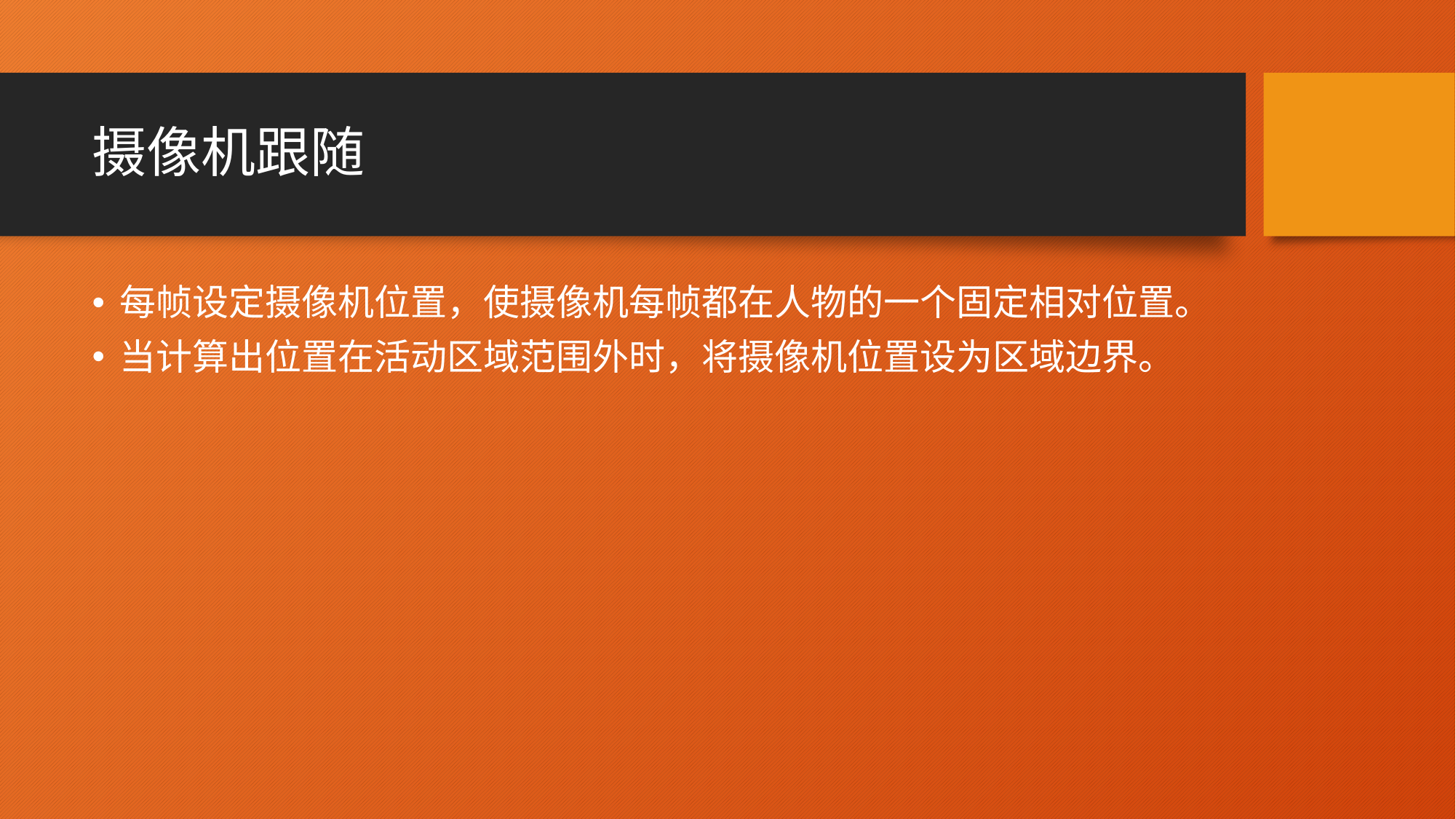

# 摄像机跟随
每帧设定摄像机位置，使摄像机每帧都在人物的一个固定相对位置。
当计算出位置在活动区域范围外时，将摄像机位置设为区域边界。